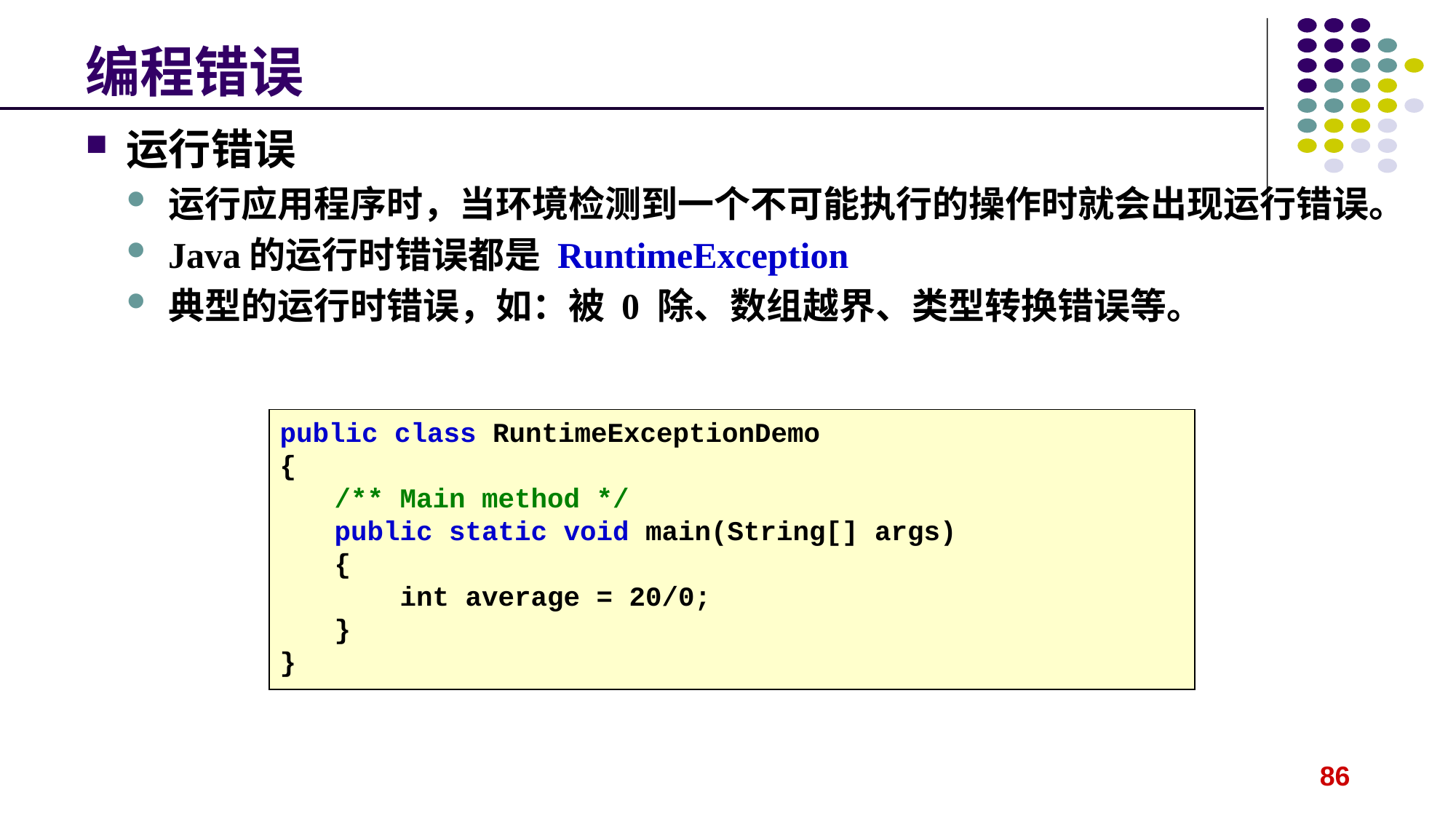

# 编程错误
运行错误
运行应用程序时，当环境检测到一个不可能执行的操作时就会出现运行错误。
Java的运行时错误都是 RuntimeException
典型的运行时错误，如：被 0 除、数组越界、类型转换错误等。
public class RuntimeExceptionDemo
{
/** Main method */
public static void main(String[] args)
{
    int average = 20/0;
}
}